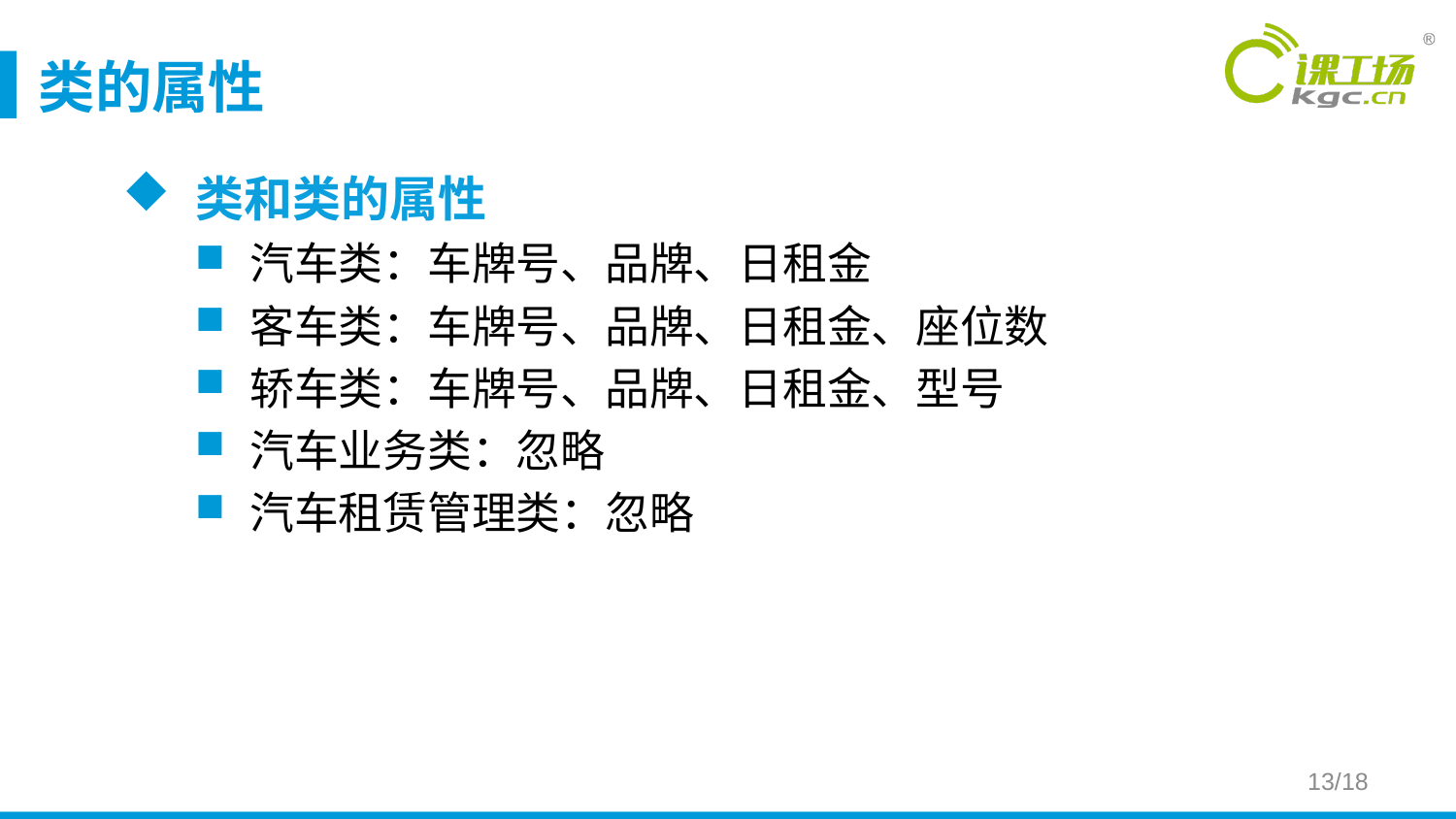

# 类的属性
类和类的属性
汽车类：车牌号、品牌、日租金
客车类：车牌号、品牌、日租金、座位数
轿车类：车牌号、品牌、日租金、型号
汽车业务类：忽略
汽车租赁管理类：忽略

13/18